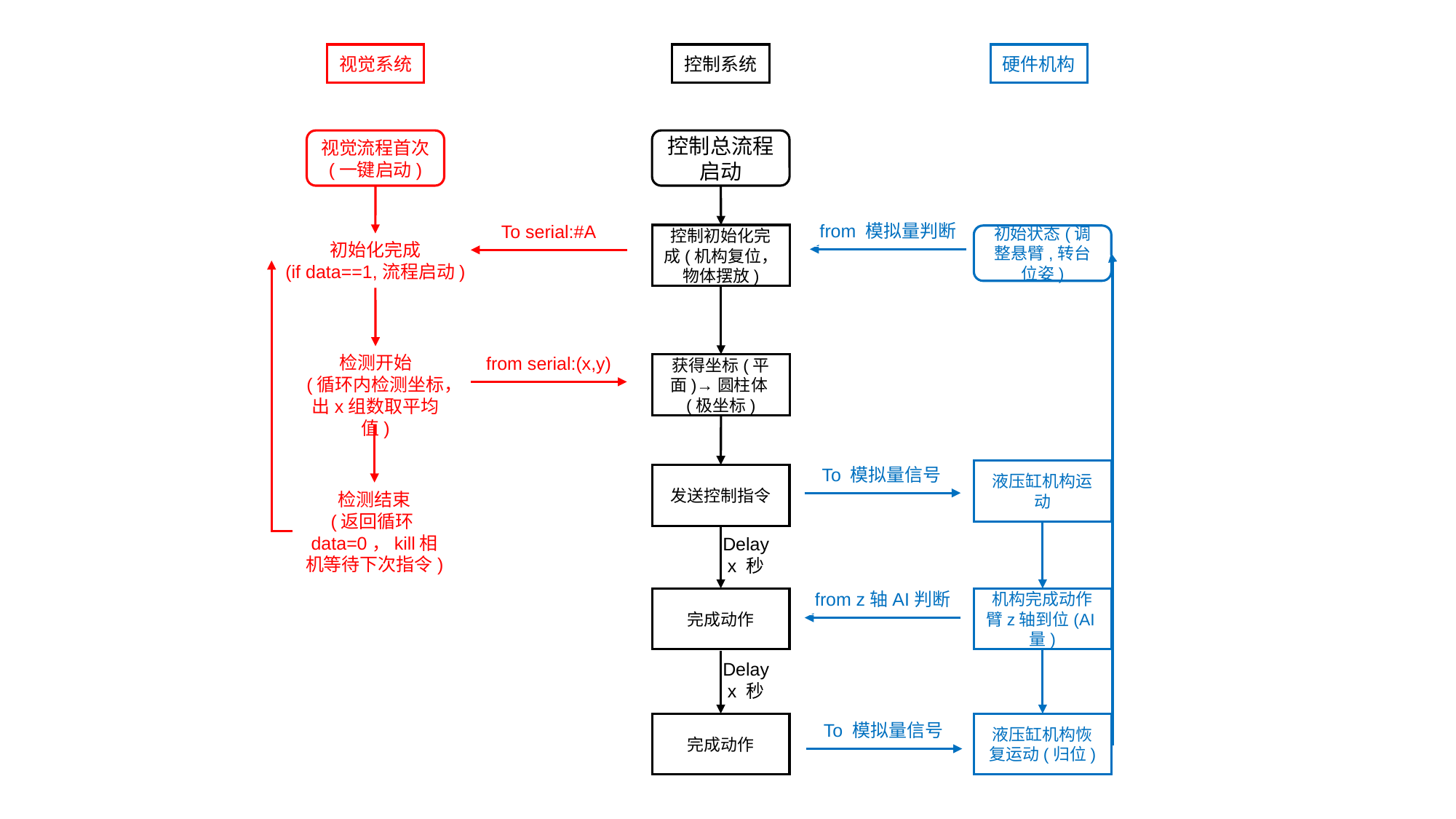

视觉系统
控制系统
硬件机构
视觉流程首次
(一键启动)
控制总流程启动
from 模拟量判断
To serial:#A
控制初始化完成(机构复位，物体摆放)
初始状态(调整悬臂,转台位姿)
初始化完成
(if data==1,流程启动)
检测开始
(循环内检测坐标，出x组数取平均值)
from serial:(x,y)
获得坐标(平面)→圆柱体(极坐标)
To 模拟量信号
液压缸机构运动
发送控制指令
检测结束
(返回循环data=0，kill相机等待下次指令)
Delay x 秒
from z轴AI判断
完成动作
机构完成动作
臂z轴到位(AI量)
Delay x 秒
完成动作
To 模拟量信号
液压缸机构恢复运动(归位)